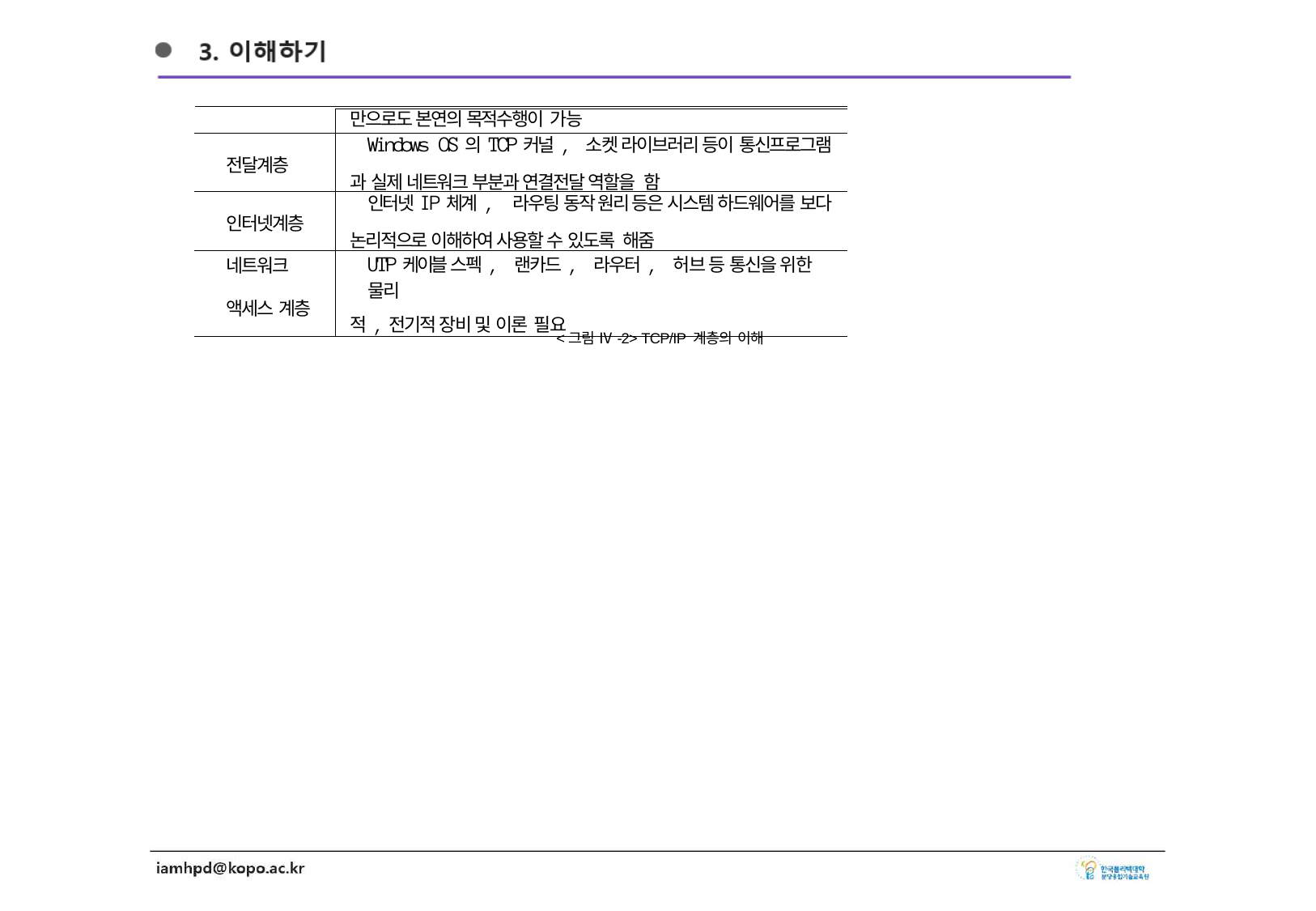

|  | 만으로도 본연의 목적수행이 가능 |
| --- | --- |
| 전달계층 | Windows OS의 TCP커널, 소켓 라이브러리 등이 통신프로그램 과 실제 네트워크 부분과 연결전달 역할을 함 |
| 인터넷계층 | 인터넷IP체계, 라우팅 동작 원리 등은 시스템 하드웨어를 보다 논리적으로 이해하여 사용할 수 있도록 해줌 |
| 네트워크 액세스 계층 | UTP케이블 스펙, 랜카드, 라우터, 허브 등 통신을 위한 물리 적,전기적 장비 및 이론 필요 |
<그림 Ⅳ-2> TCP/IP 계층의 이해